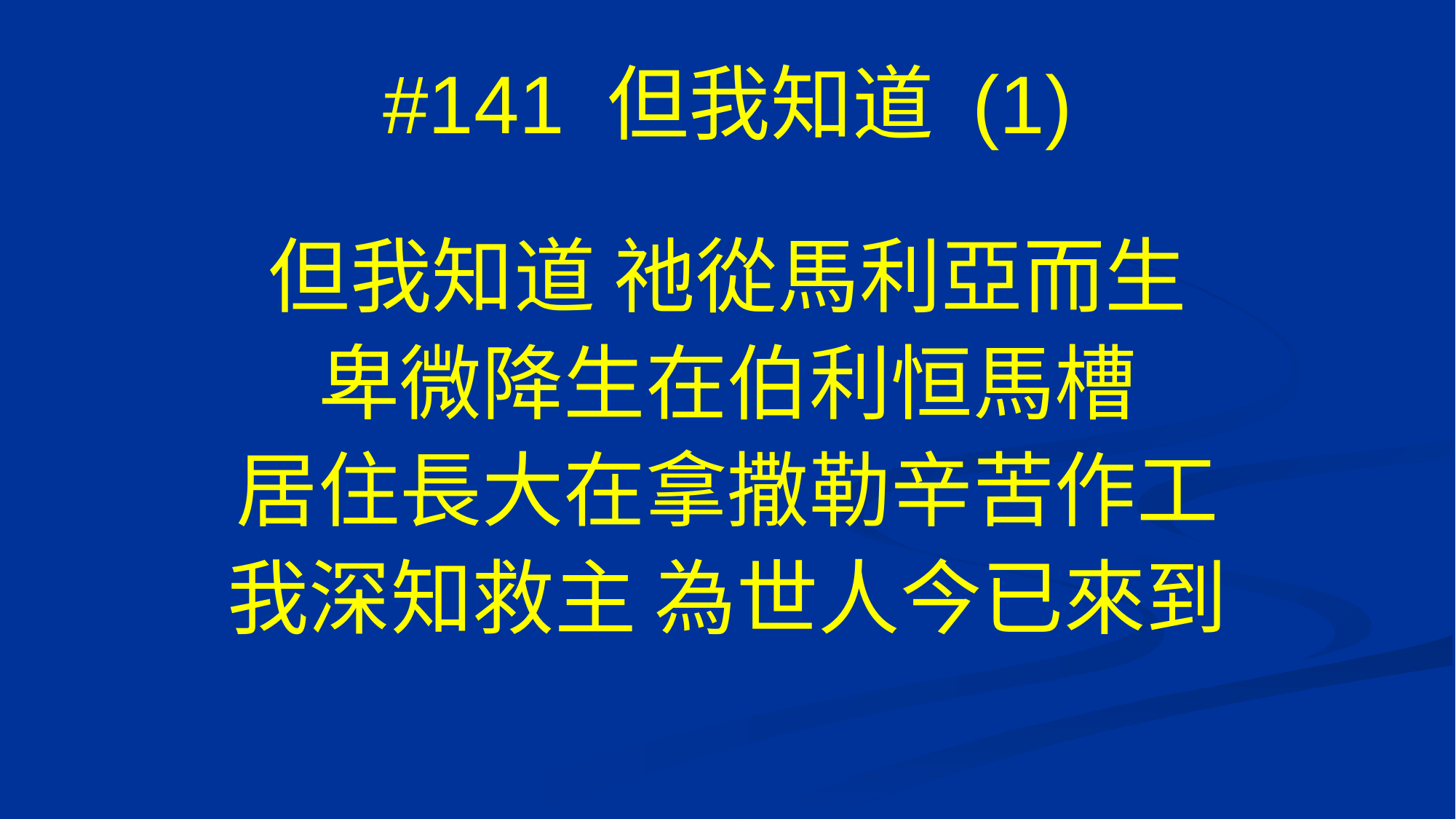

# #141 但我知道 (1)
但我知道 祂從馬利亞而生
卑微降生在伯利恒馬槽
居住長大在拿撒勒辛苦作工
我深知救主 為世人今已來到